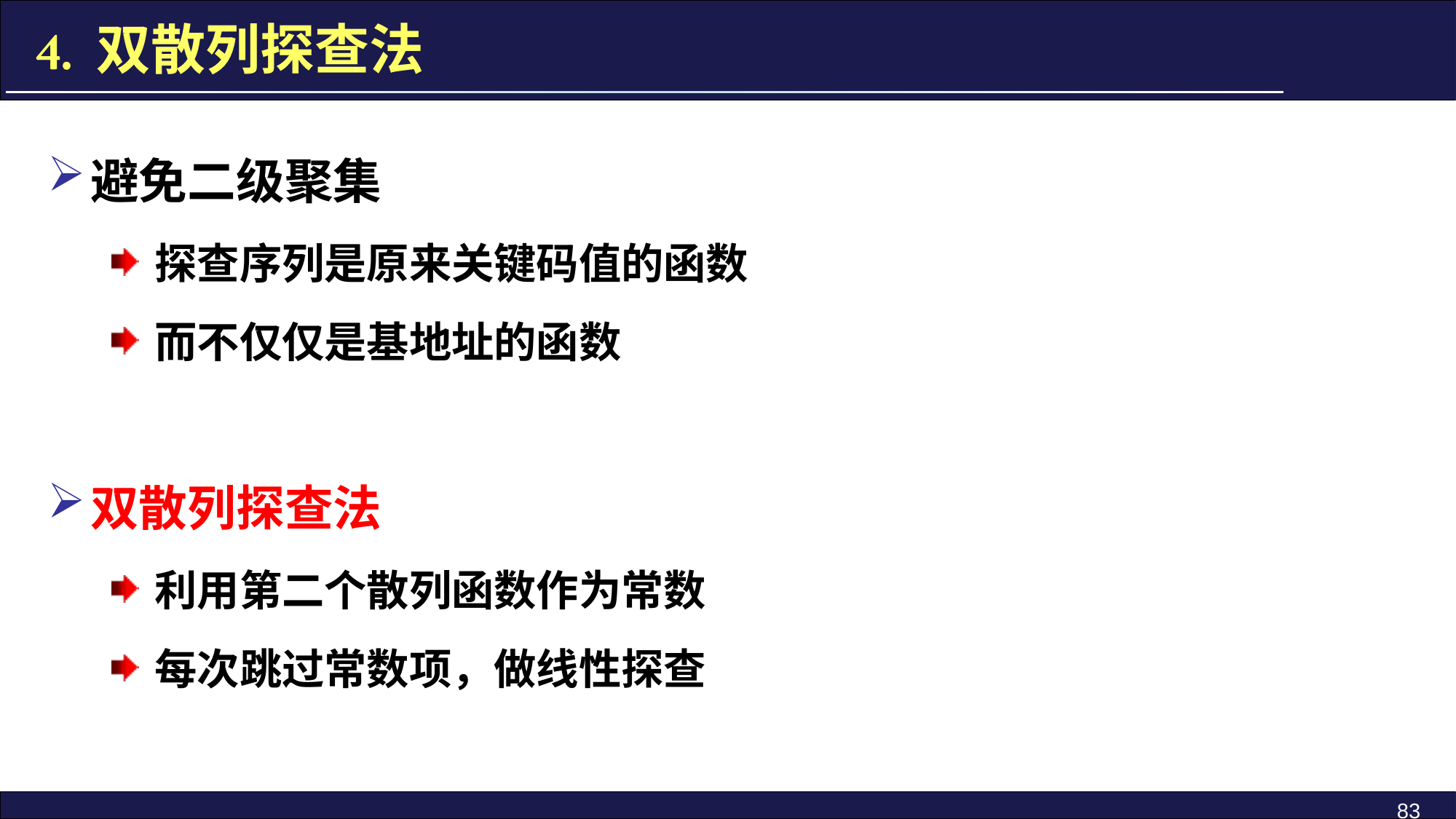

4. 双散列探查法
避免二级聚集
探查序列是原来关键码值的函数
而不仅仅是基地址的函数

双散列探查法
利用第二个散列函数作为常数
每次跳过常数项，做线性探查
83